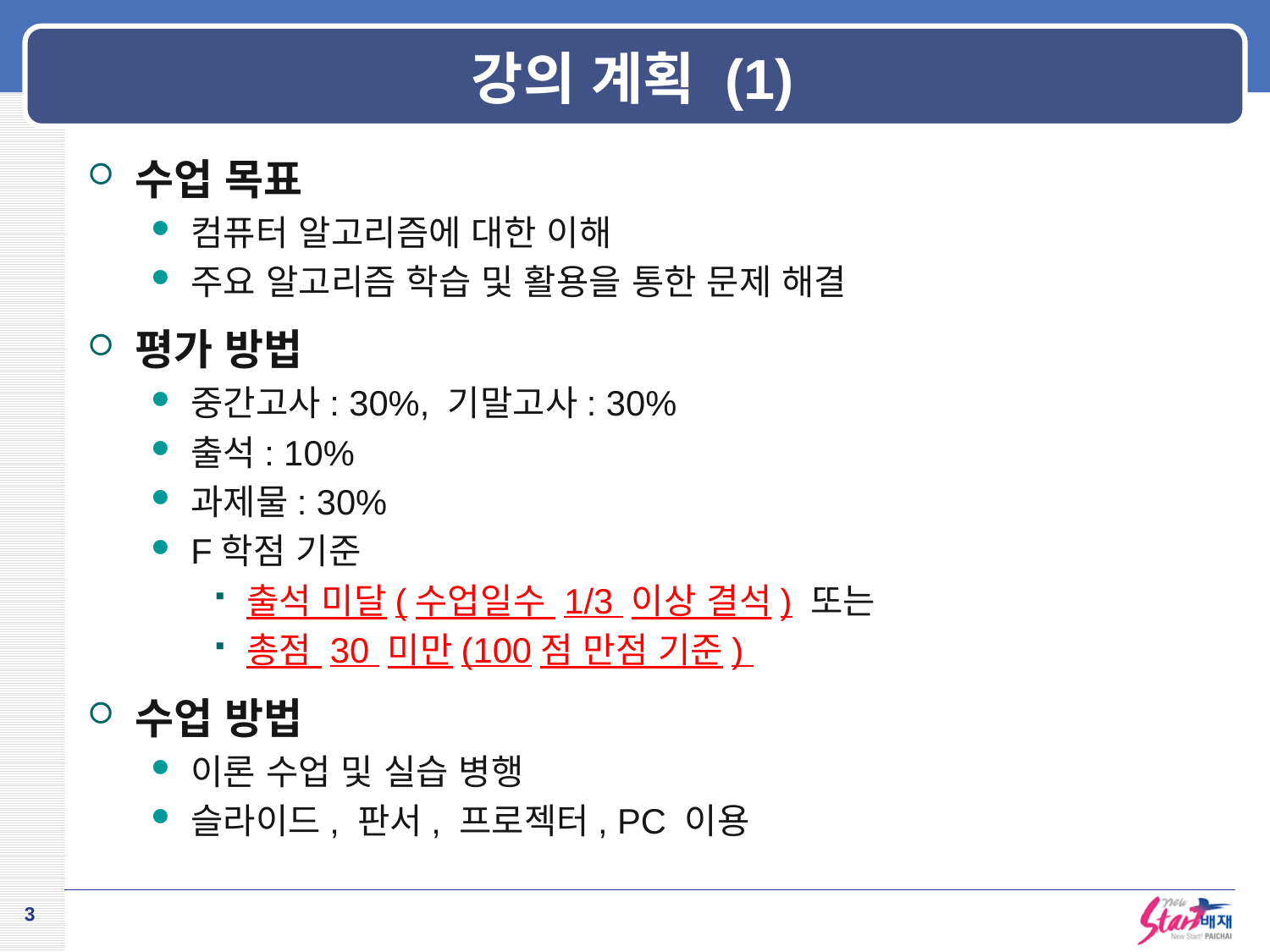

# 강의 계획 (1)
수업 목표
컴퓨터 알고리즘에 대한 이해
주요 알고리즘 학습 및 활용을 통한 문제 해결
평가 방법
중간고사: 30%, 기말고사: 30%
출석: 10%
과제물: 30%
F학점 기준
출석 미달(수업일수 1/3 이상 결석) 또는
총점 30 미만(100점 만점 기준)
수업 방법
이론 수업 및 실습 병행
슬라이드, 판서, 프로젝터, PC 이용
3